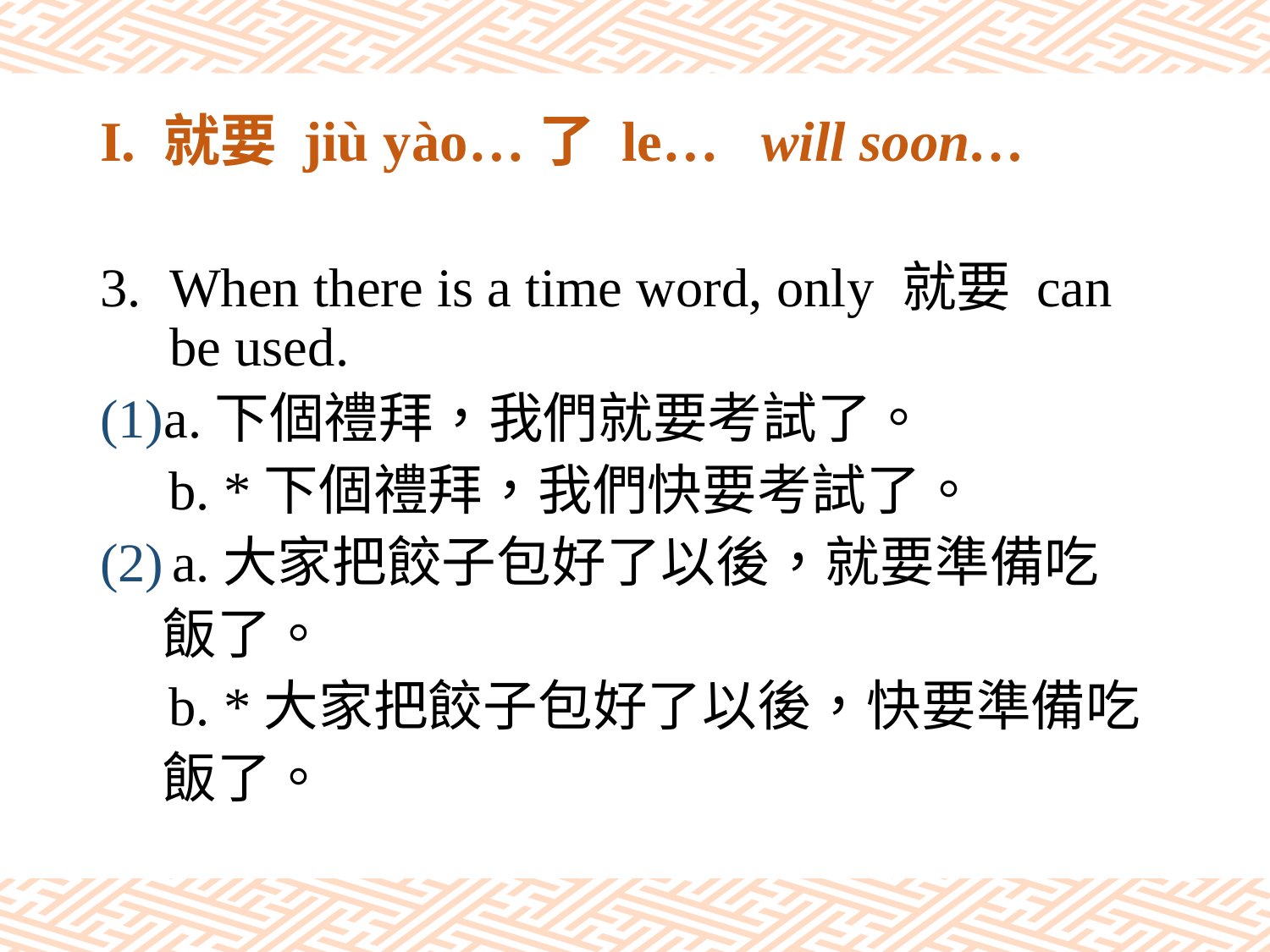

# I. 就要 jiù yào…了 le…   will soon…
When there is a time word, only 就要 can be used.
(1)a.下個禮拜，我們就要考試了。
     b. *下個禮拜，我們快要考試了。
(2) a.大家把餃子包好了以後，就要準備吃
    飯了。
     b. *大家把餃子包好了以後，快要準備吃
    飯了。